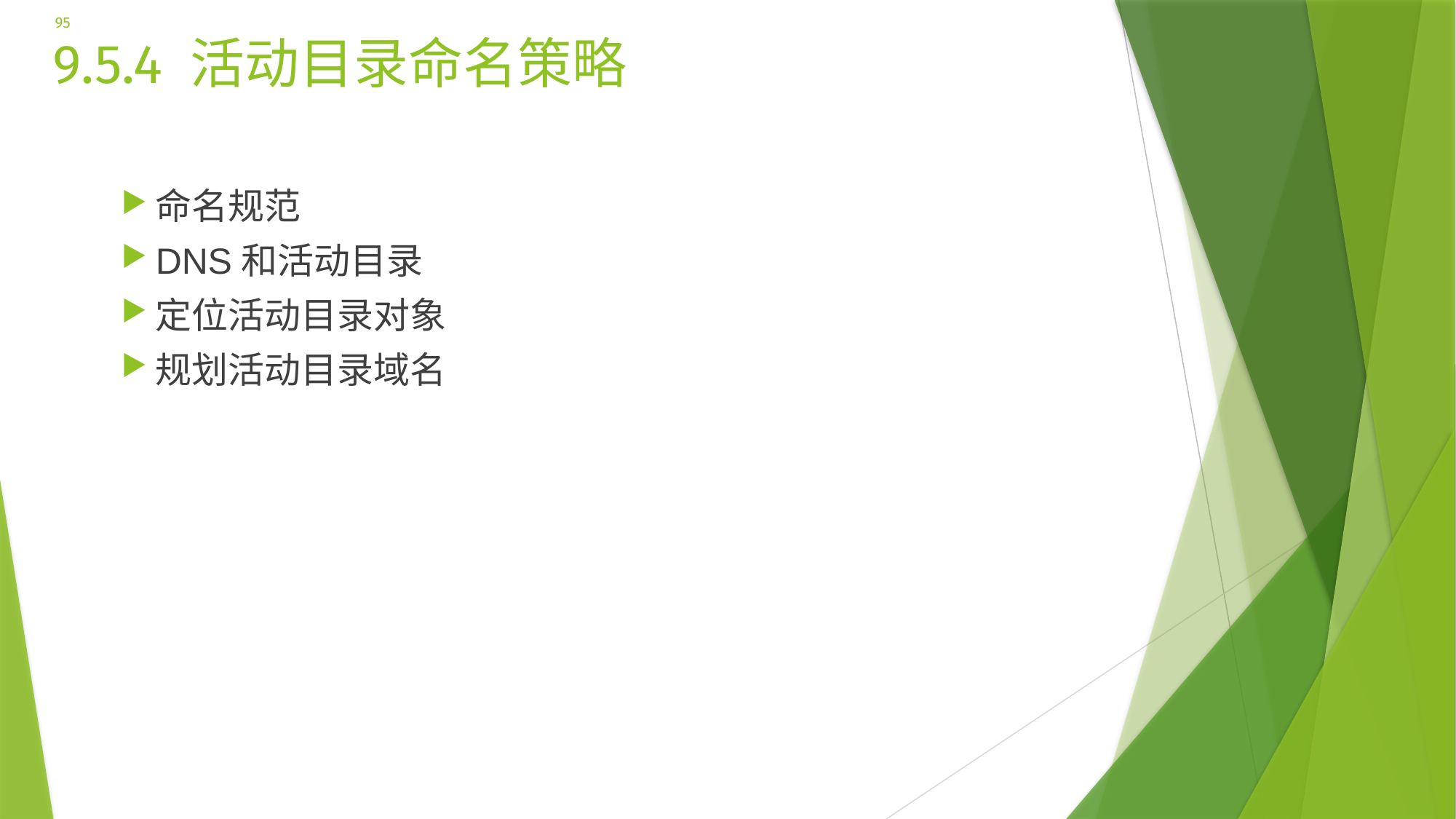

95
# 9.5.4 活动目录命名策略
命名规范
DNS和活动目录
定位活动目录对象
规划活动目录域名